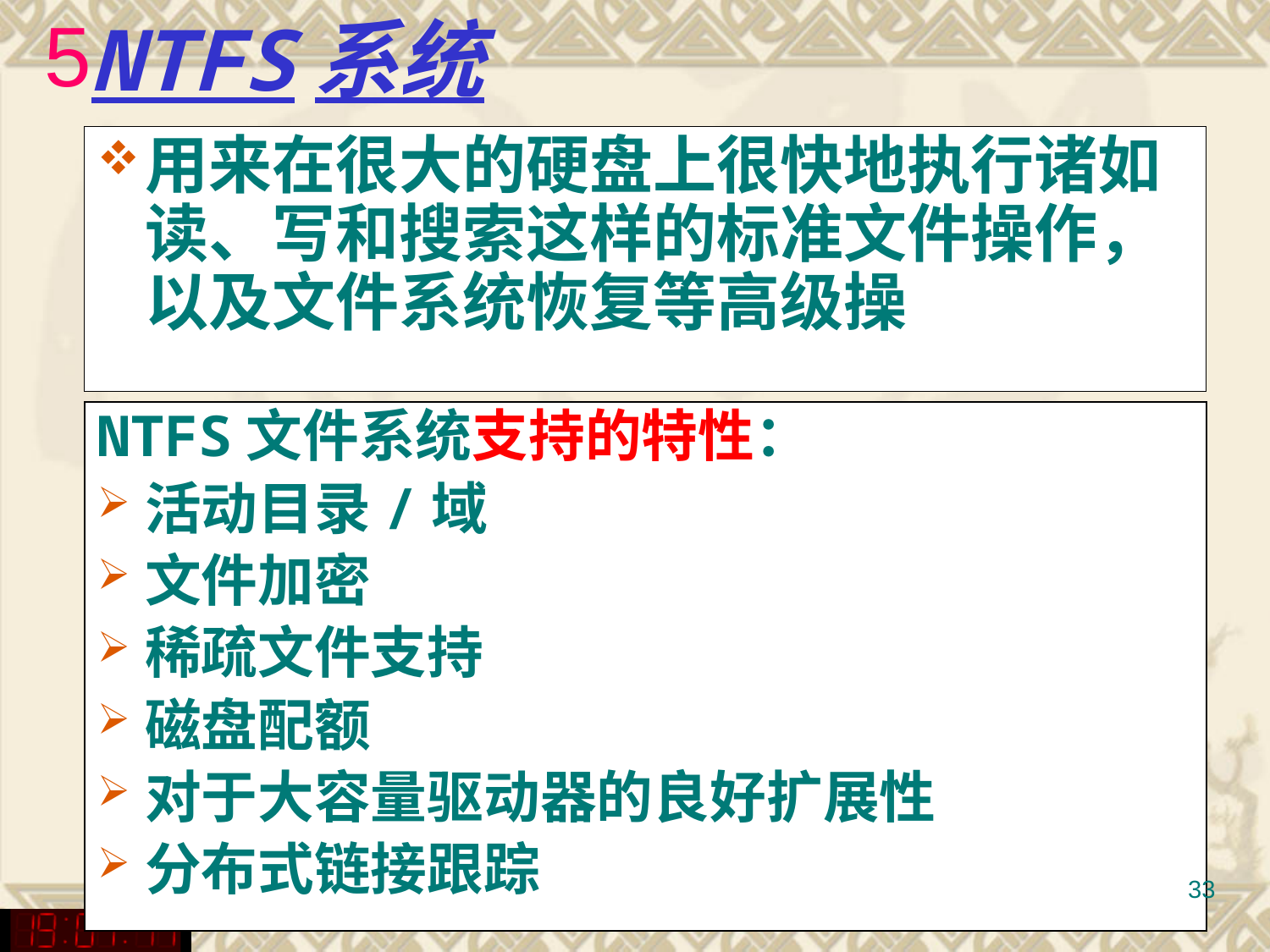

# NTFS系统
用来在很大的硬盘上很快地执行诸如读、写和搜索这样的标准文件操作，以及文件系统恢复等高级操
NTFS文件系统支持的特性：
活动目录/域
文件加密
稀疏文件支持
磁盘配额
对于大容量驱动器的良好扩展性
分布式链接跟踪
33